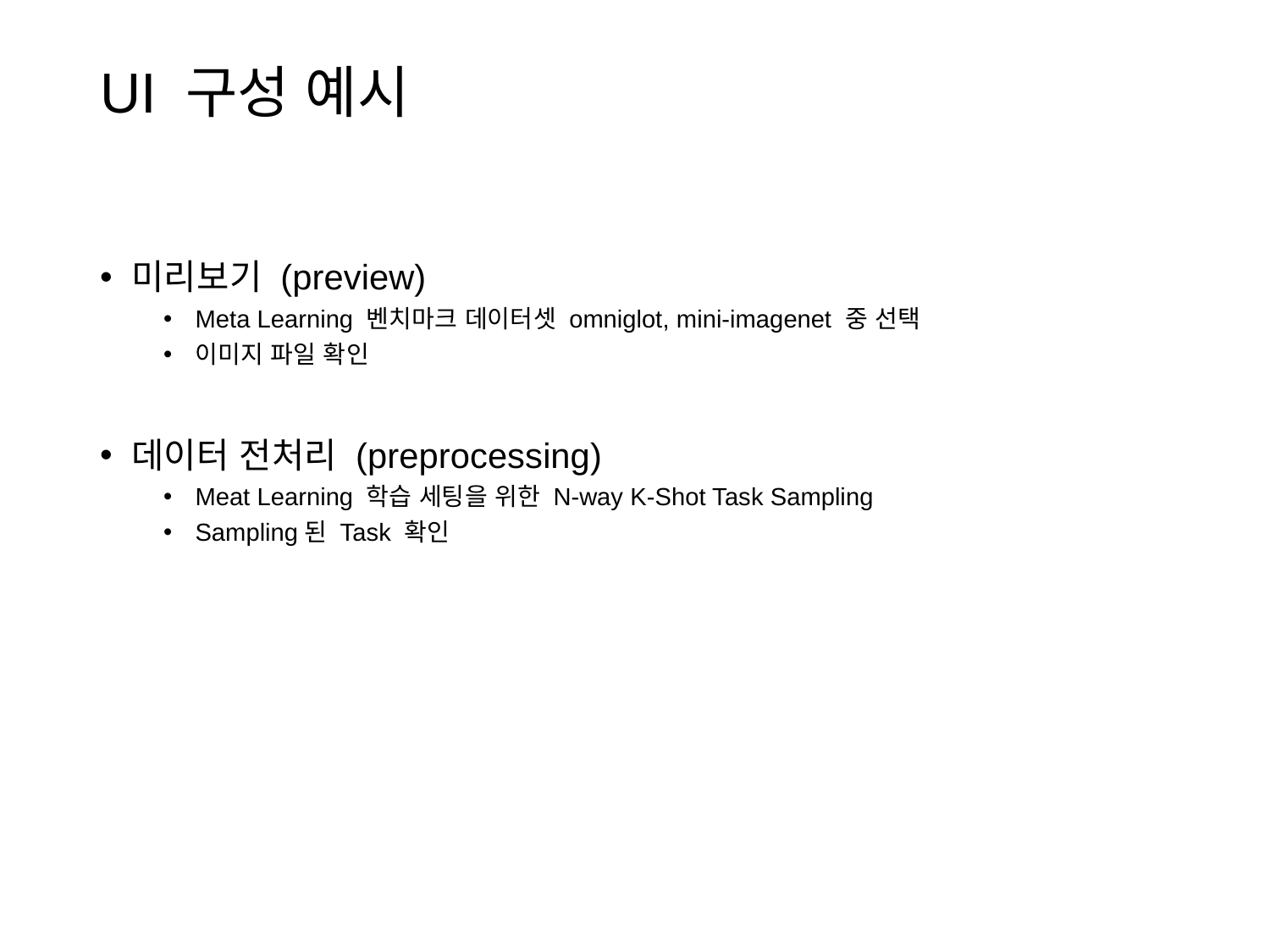

# UI 구성 예시
미리보기 (preview)
Meta Learning 벤치마크 데이터셋 omniglot, mini-imagenet 중 선택
이미지 파일 확인

데이터 전처리 (preprocessing)
Meat Learning 학습 세팅을 위한 N-way K-Shot Task Sampling
Sampling된 Task 확인